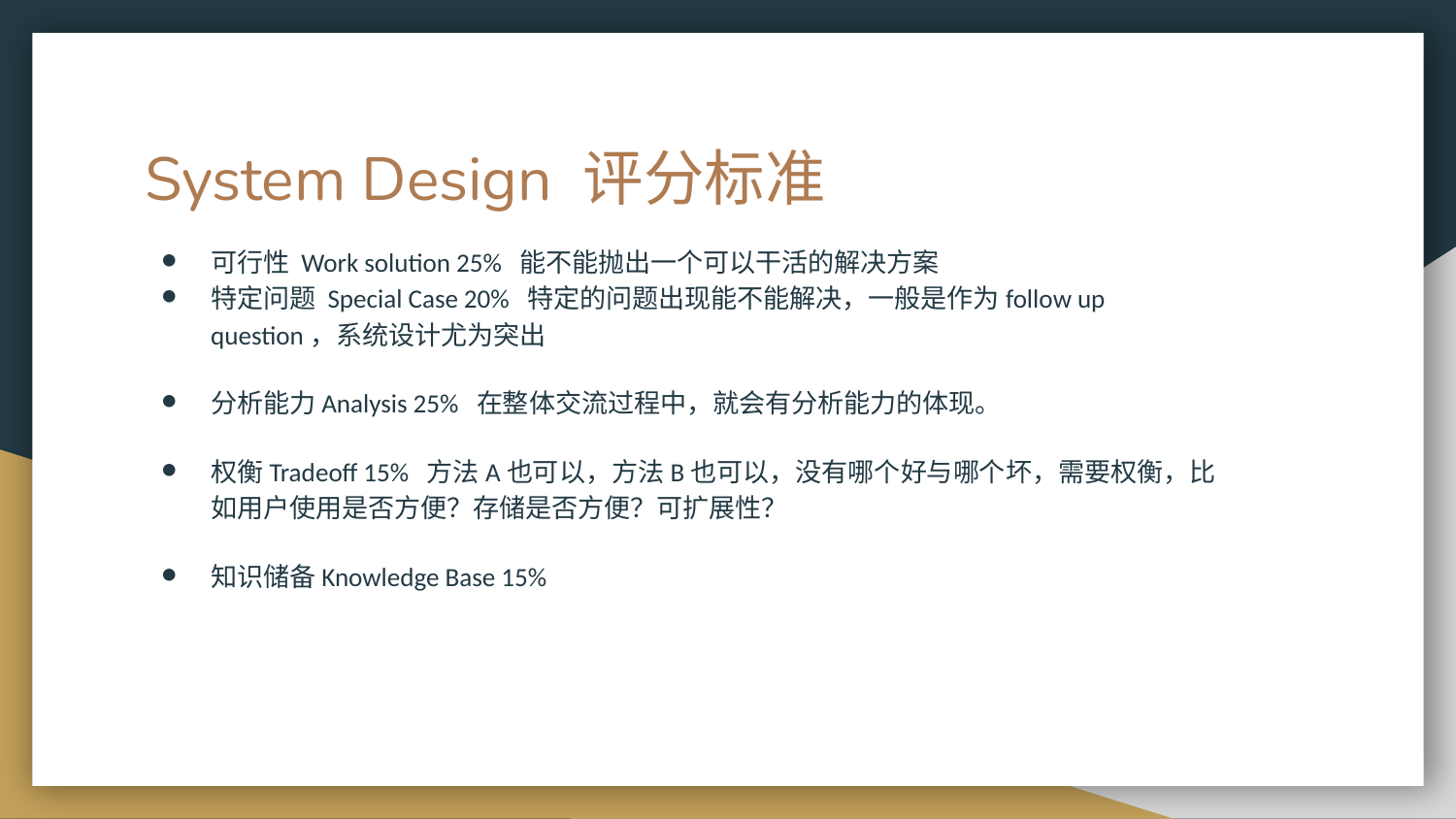

# System Design 评分标准
可行性 Work solution 25%  能不能抛出一个可以干活的解决方案
特定问题 Special Case 20%  特定的问题出现能不能解决，一般是作为follow up question，系统设计尤为突出
分析能力Analysis 25%  在整体交流过程中，就会有分析能力的体现。
权衡Tradeoff 15%  方法A也可以，方法B也可以，没有哪个好与哪个坏，需要权衡，比如用户使用是否方便？存储是否方便？可扩展性？
知识储备Knowledge Base 15%